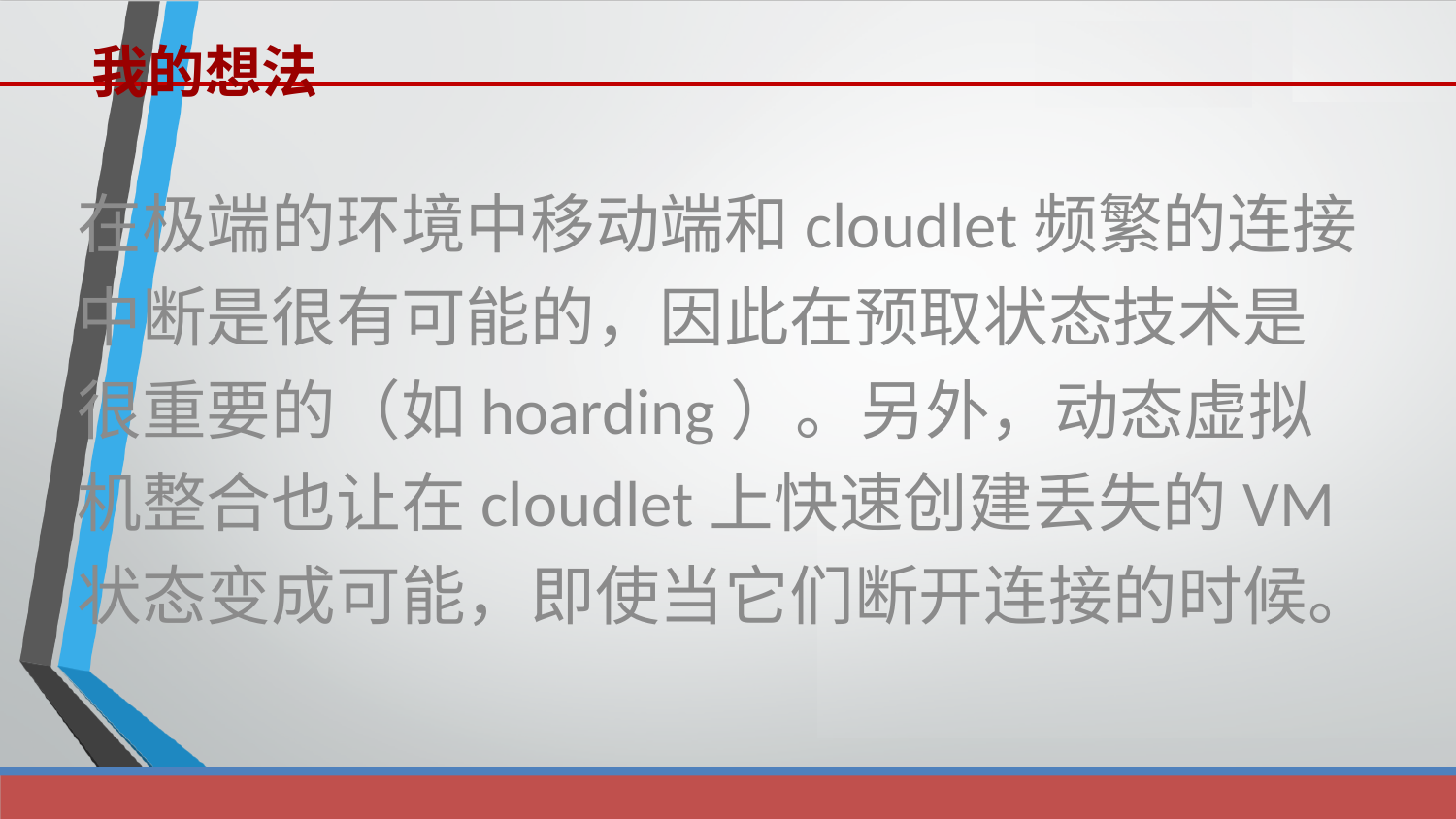

我的想法

在极端的环境中移动端和cloudlet频繁的连接中断是很有可能的，因此在预取状态技术是很重要的（如hoarding）。另外，动态虚拟机整合也让在cloudlet上快速创建丢失的VM状态变成可能，即使当它们断开连接的时候。